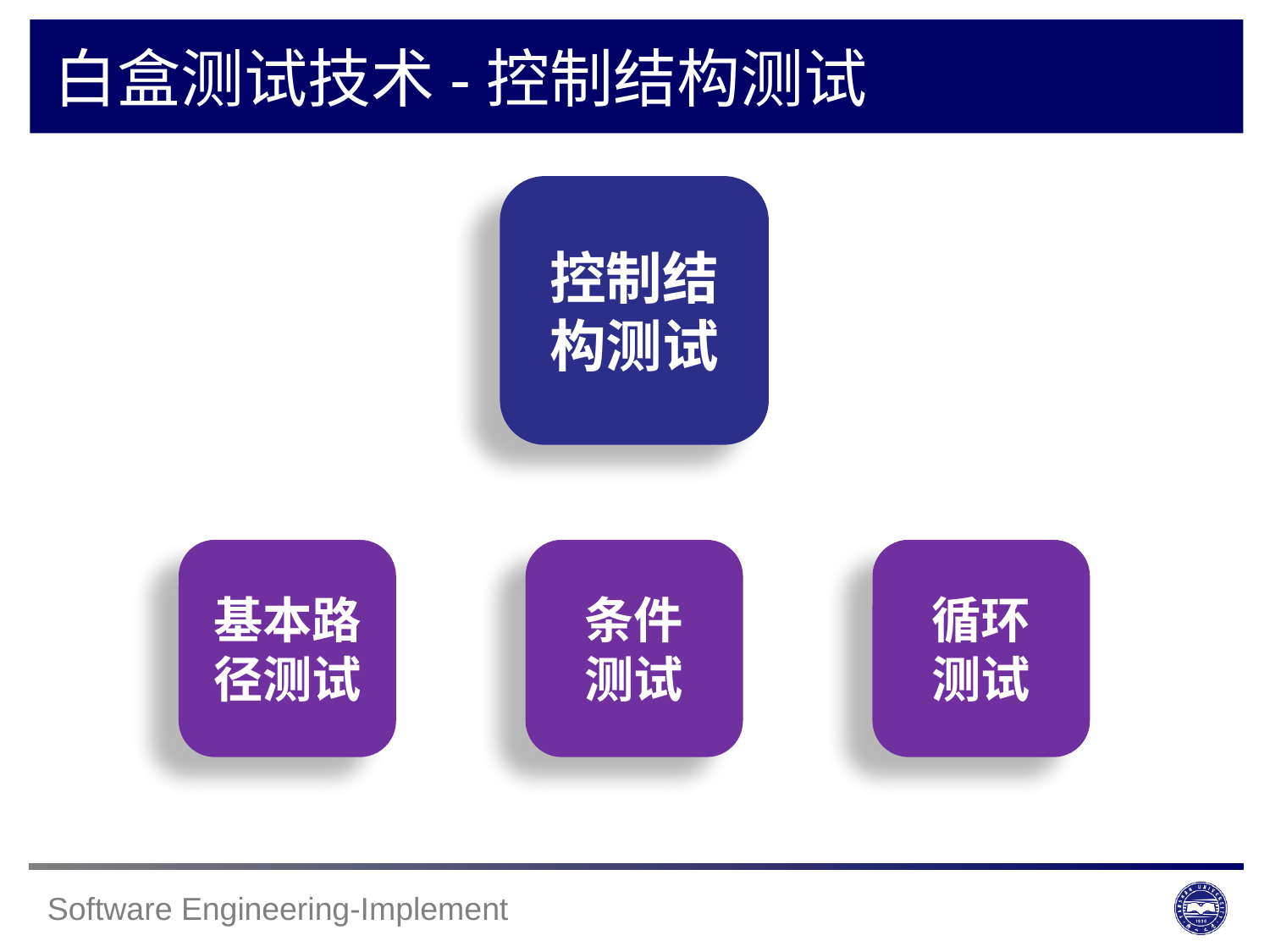

白盒测试技术-控制结构测试
控制结构测试
基本路径测试
条件
测试
循环
测试